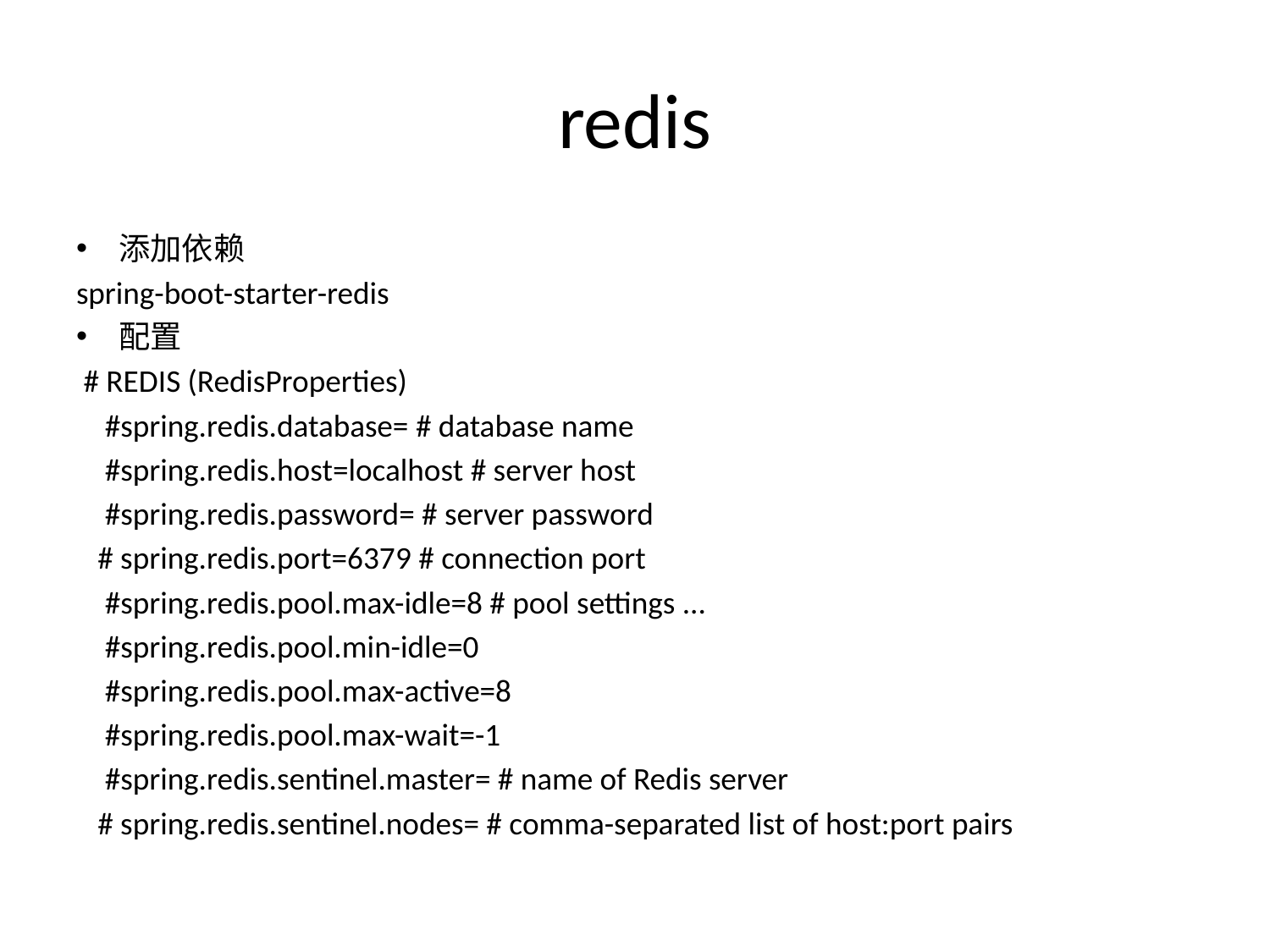

# redis
添加依赖
spring-boot-starter-redis
配置
 # REDIS (RedisProperties)
    #spring.redis.database= # database name
    #spring.redis.host=localhost # server host
    #spring.redis.password= # server password
   # spring.redis.port=6379 # connection port
    #spring.redis.pool.max-idle=8 # pool settings ...
    #spring.redis.pool.min-idle=0
    #spring.redis.pool.max-active=8
    #spring.redis.pool.max-wait=-1
    #spring.redis.sentinel.master= # name of Redis server
   # spring.redis.sentinel.nodes= # comma-separated list of host:port pairs